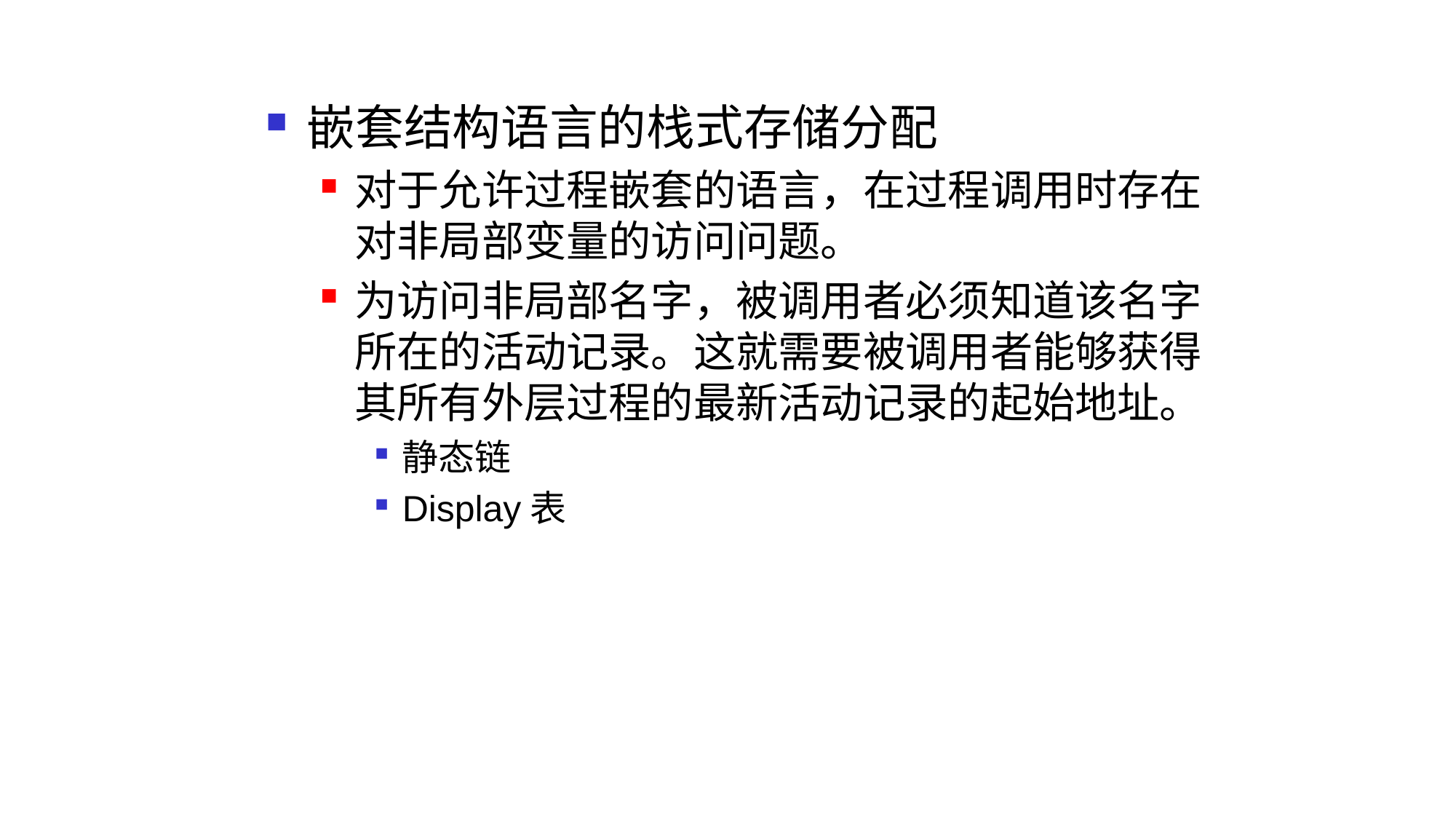

嵌套结构语言的栈式存储分配
对于允许过程嵌套的语言，在过程调用时存在对非局部变量的访问问题。
为访问非局部名字，被调用者必须知道该名字所在的活动记录。这就需要被调用者能够获得其所有外层过程的最新活动记录的起始地址。
静态链
Display表
26